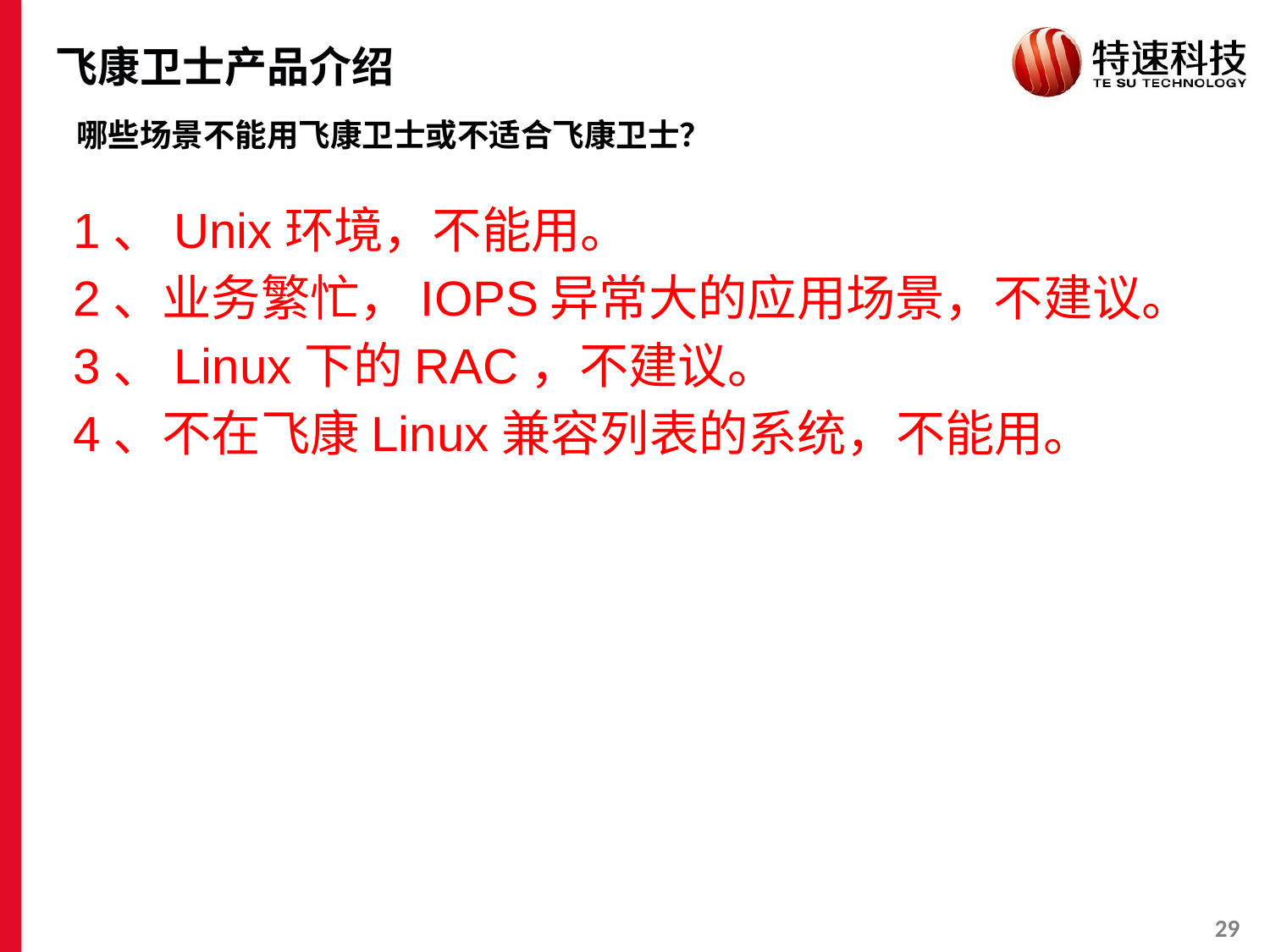

# 飞康卫士产品介绍
哪些场景不能用飞康卫士或不适合飞康卫士？
1、Unix环境，不能用。
2、业务繁忙，IOPS异常大的应用场景，不建议。
3、Linux下的RAC，不建议。
4、不在飞康Linux兼容列表的系统，不能用。
29